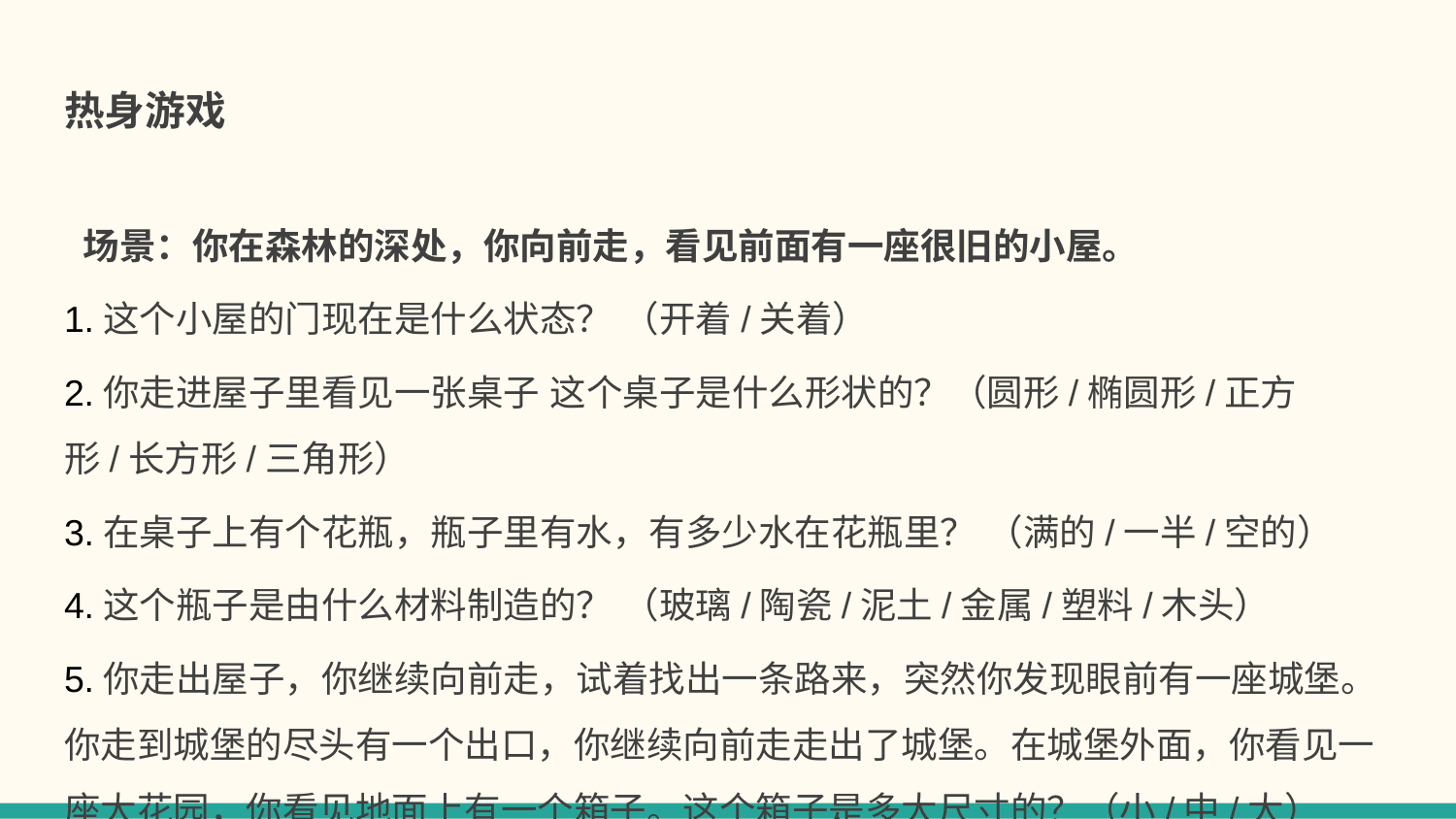

# 热身游戏
 场景：你在森林的深处，你向前走，看见前面有一座很旧的小屋。
1.这个小屋的门现在是什么状态？ （开着/关着）
2.你走进屋子里看见一张桌子 这个桌子是什么形状的？（圆形/椭圆形/正方形/长方形/三角形）
3.在桌子上有个花瓶，瓶子里有水，有多少水在花瓶里？ （满的/一半/空的）
4.这个瓶子是由什么材料制造的？ （玻璃/陶瓷/泥土/金属/塑料/木头）
5.你走出屋子，你继续向前走，试着找出一条路来，突然你发现眼前有一座城堡。你走到城堡的尽头有一个出口，你继续向前走走出了城堡。在城堡外面，你看见一座大花园，你看见地面上有一个箱子。这个箱子是多大尺寸的？（小/中/大）